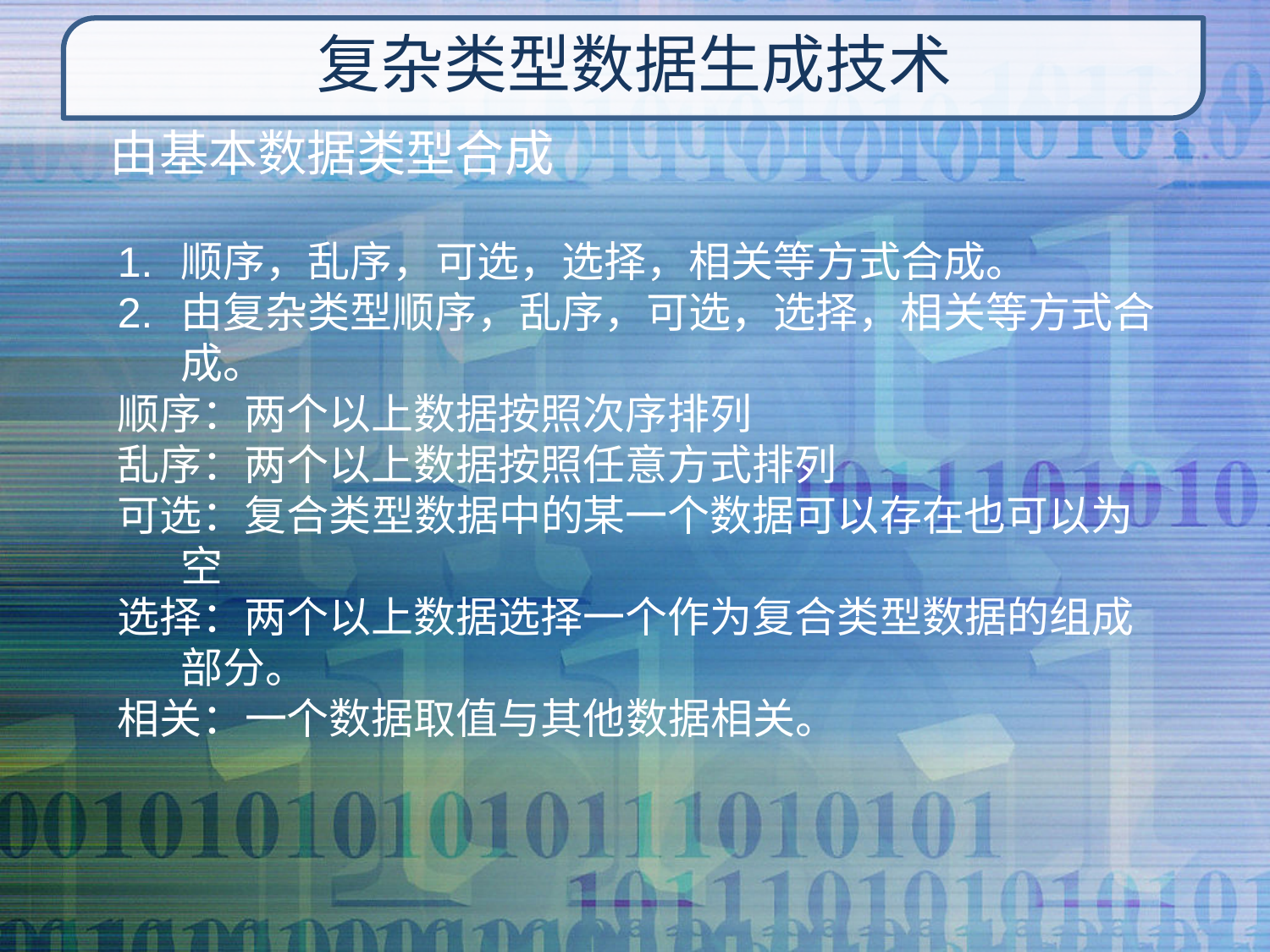

# 复杂类型数据生成技术
由基本数据类型合成

顺序，乱序，可选，选择，相关等方式合成。
由复杂类型顺序，乱序，可选，选择，相关等方式合成。
顺序：两个以上数据按照次序排列
乱序：两个以上数据按照任意方式排列
可选：复合类型数据中的某一个数据可以存在也可以为空
选择：两个以上数据选择一个作为复合类型数据的组成部分。
相关：一个数据取值与其他数据相关。